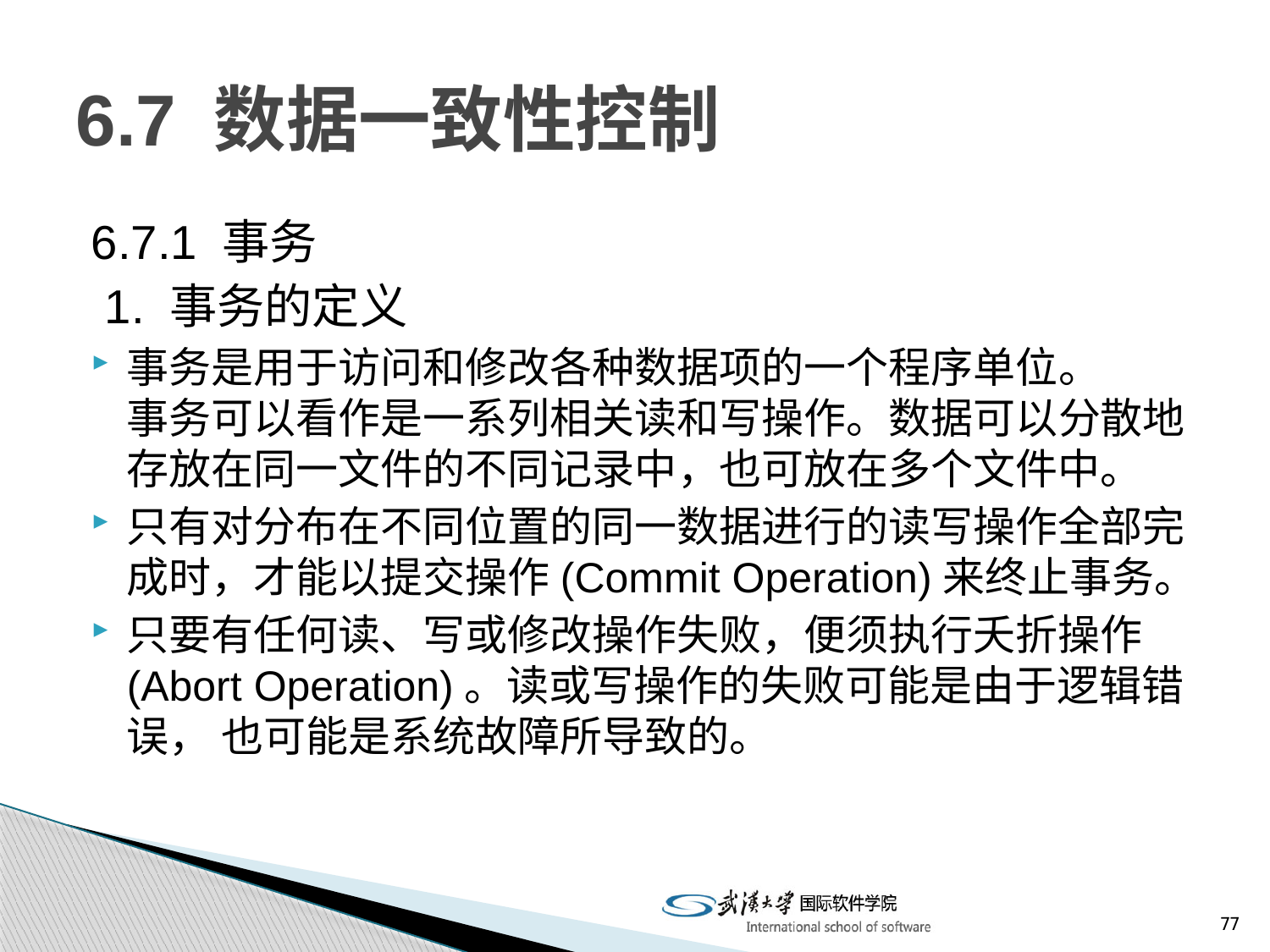

# 6.7 数据一致性控制
6.7.1 事务
 1. 事务的定义
事务是用于访问和修改各种数据项的一个程序单位。        事务可以看作是一系列相关读和写操作。数据可以分散地存放在同一文件的不同记录中，也可放在多个文件中。
只有对分布在不同位置的同一数据进行的读写操作全部完成时，才能以提交操作(Commit Operation)来终止事务。
只要有任何读、写或修改操作失败，便须执行夭折操作(Abort Operation)。读或写操作的失败可能是由于逻辑错误， 也可能是系统故障所导致的。
77